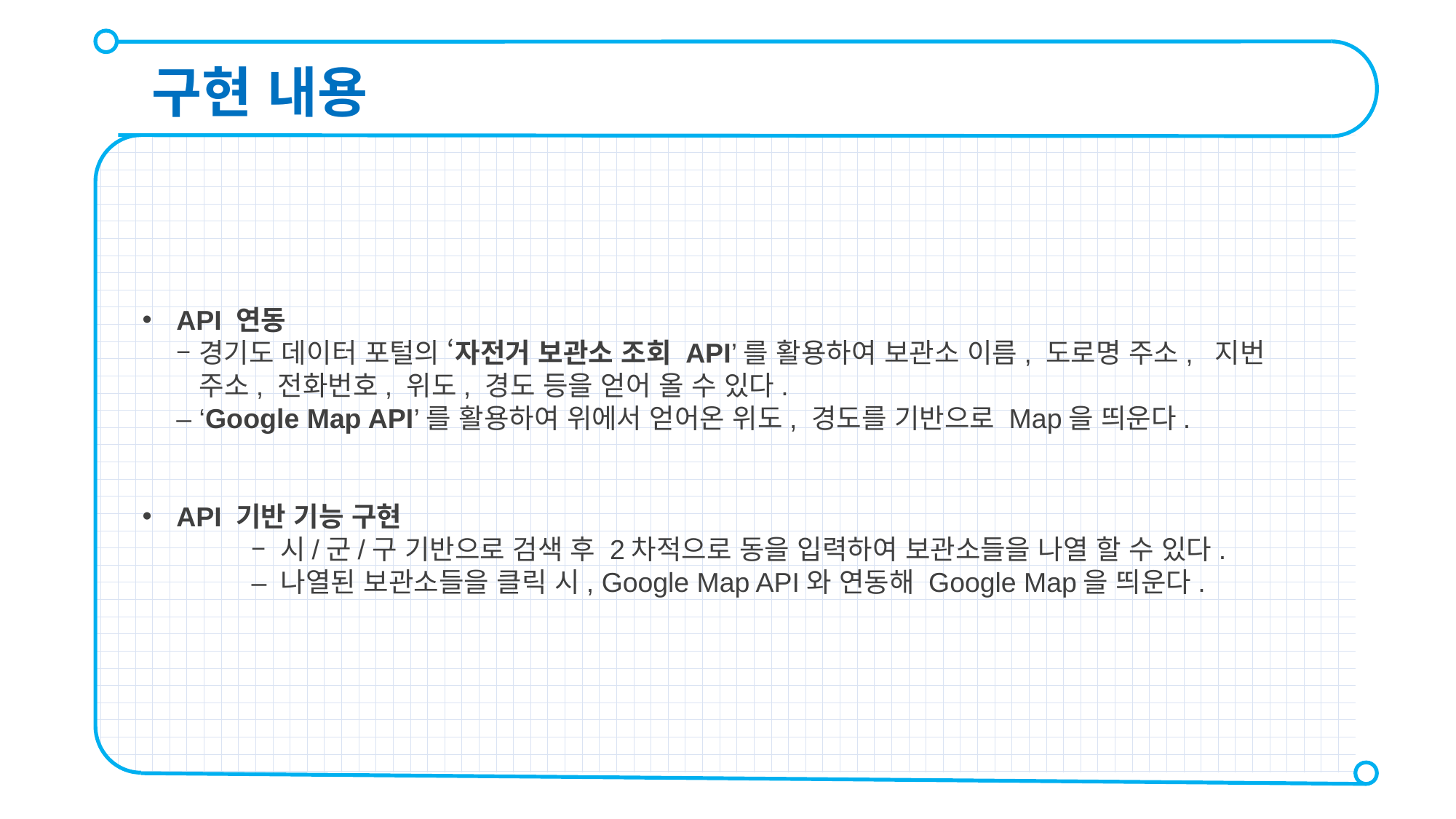

구현 내용
API 연동
– 경기도 데이터 포털의 ‘자전거 보관소 조회 API’를 활용하여 보관소 이름, 도로명 주소,  지번
   주소, 전화번호, 위도, 경도 등을 얻어 올 수 있다.
– ‘Google Map API’를 활용하여 위에서 얻어온 위도, 경도를 기반으로 Map을 띄운다.

API 기반 기능 구현
	– 시/군/구 기반으로 검색 후 2차적으로 동을 입력하여 보관소들을 나열 할 수 있다.
	– 나열된 보관소들을 클릭 시, Google Map API와 연동해 Google Map을 띄운다.